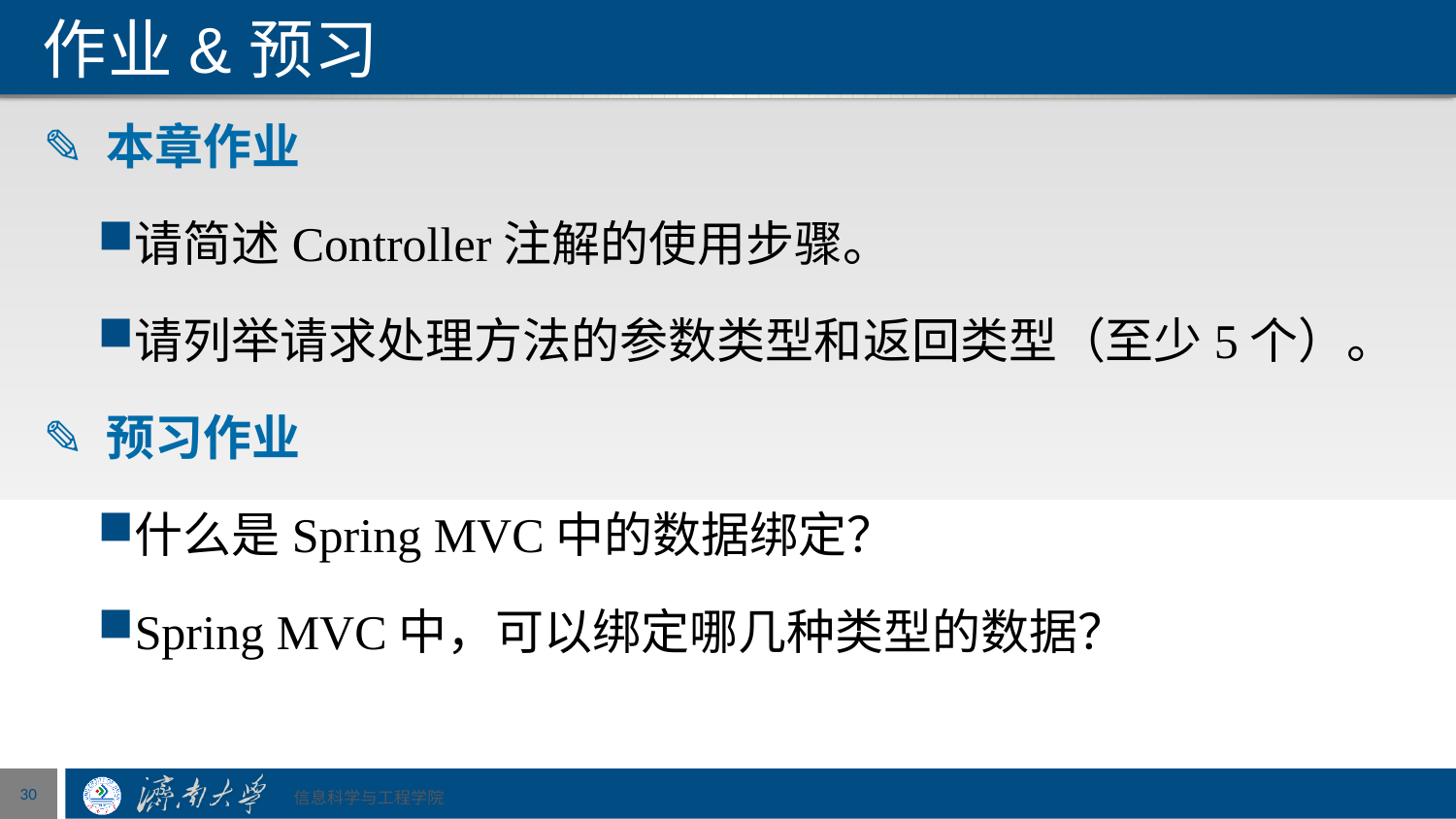

# 作业&预习
✎ 本章作业
请简述Controller注解的使用步骤。
请列举请求处理方法的参数类型和返回类型（至少5个）。
✎ 预习作业
什么是Spring MVC中的数据绑定？
Spring MVC中，可以绑定哪几种类型的数据？